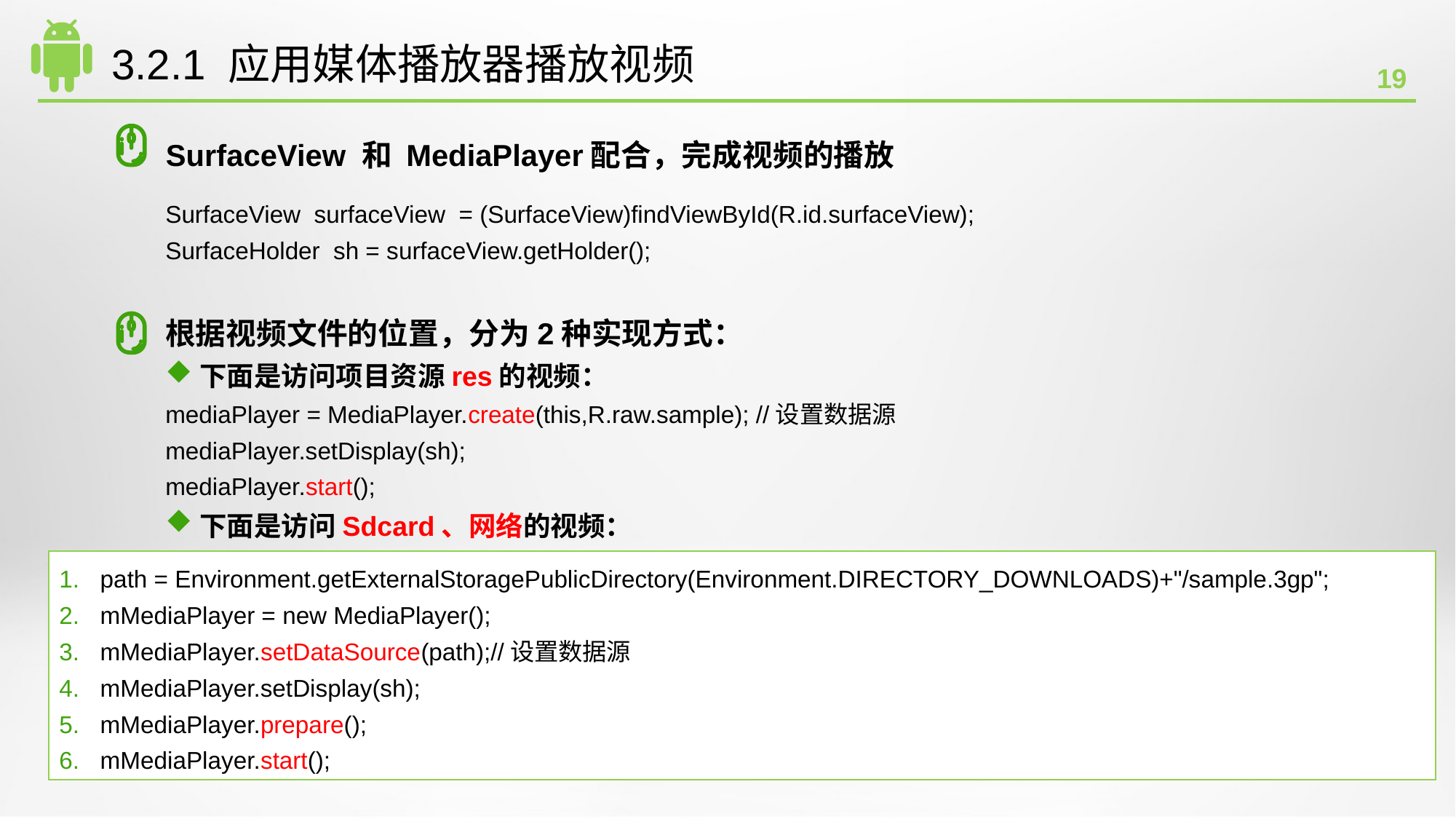

# 3.2.1 应用媒体播放器播放视频
SurfaceView 和 MediaPlayer配合，完成视频的播放

SurfaceView  surfaceView  = (SurfaceView)findViewById(R.id.surfaceView);
SurfaceHolder  sh = surfaceView.getHolder();

根据视频文件的位置，分为2种实现方式：
下面是访问项目资源res的视频：
mediaPlayer = MediaPlayer.create(this,R.raw.sample); //设置数据源
mediaPlayer.setDisplay(sh);
mediaPlayer.start();
下面是访问Sdcard、网络的视频：

path = Environment.getExternalStoragePublicDirectory(Environment.DIRECTORY_DOWNLOADS)+"/sample.3gp";
mMediaPlayer = new MediaPlayer();
mMediaPlayer.setDataSource(path);//设置数据源
mMediaPlayer.setDisplay(sh);
mMediaPlayer.prepare();
mMediaPlayer.start();